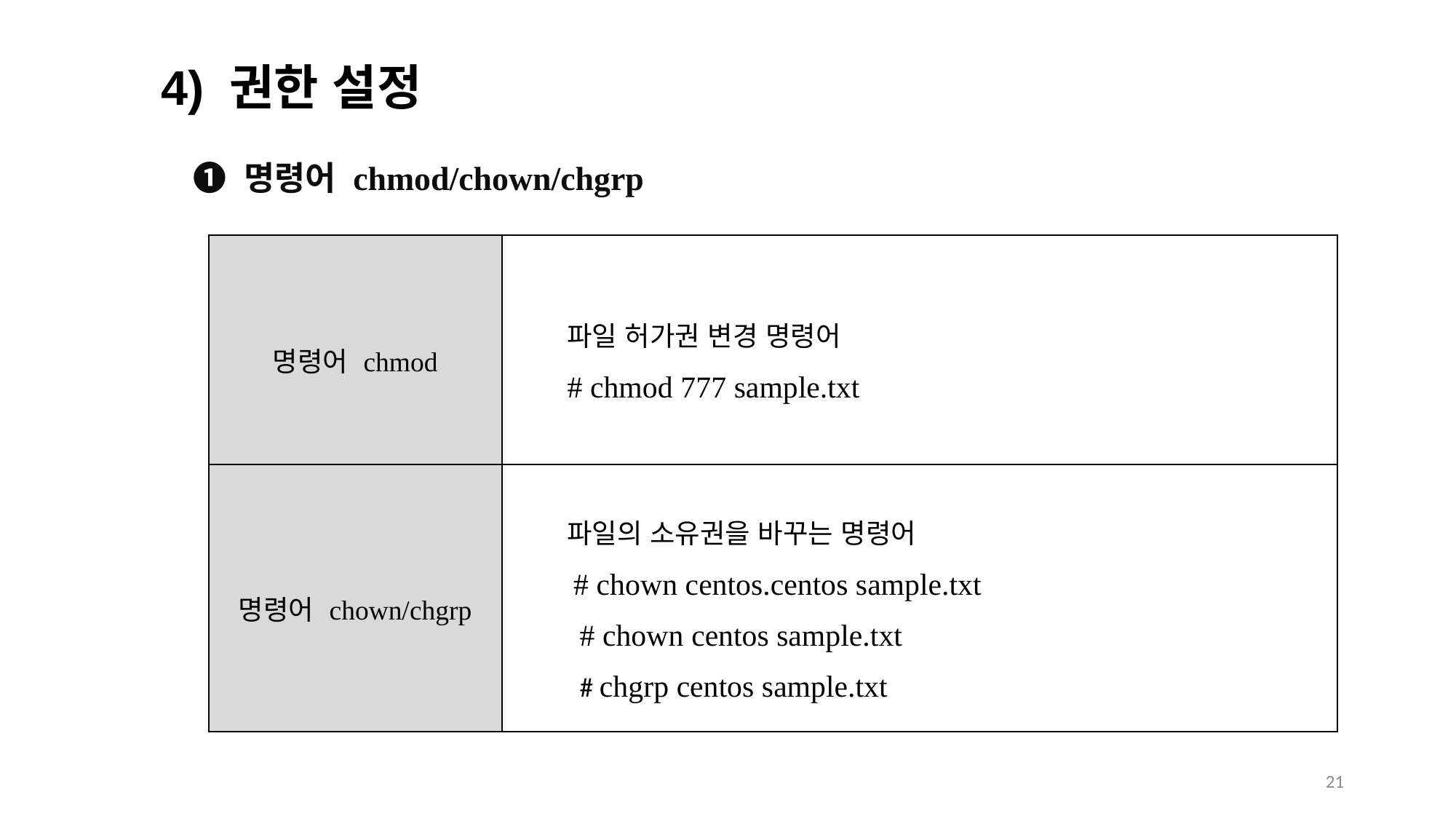

4) 권한 설정
   ❶ 명령어 chmod/chown/chgrp
| 명령어 chmod | 파일 허가권 변경 명령어 # chmod 777 sample.txt |
| --- | --- |
| 명령어 chown/chgrp | 파일의 소유권을 바꾸는 명령어 # chown centos.centos sample.txt # chown centos sample.txt # chgrp centos sample.txt |
21